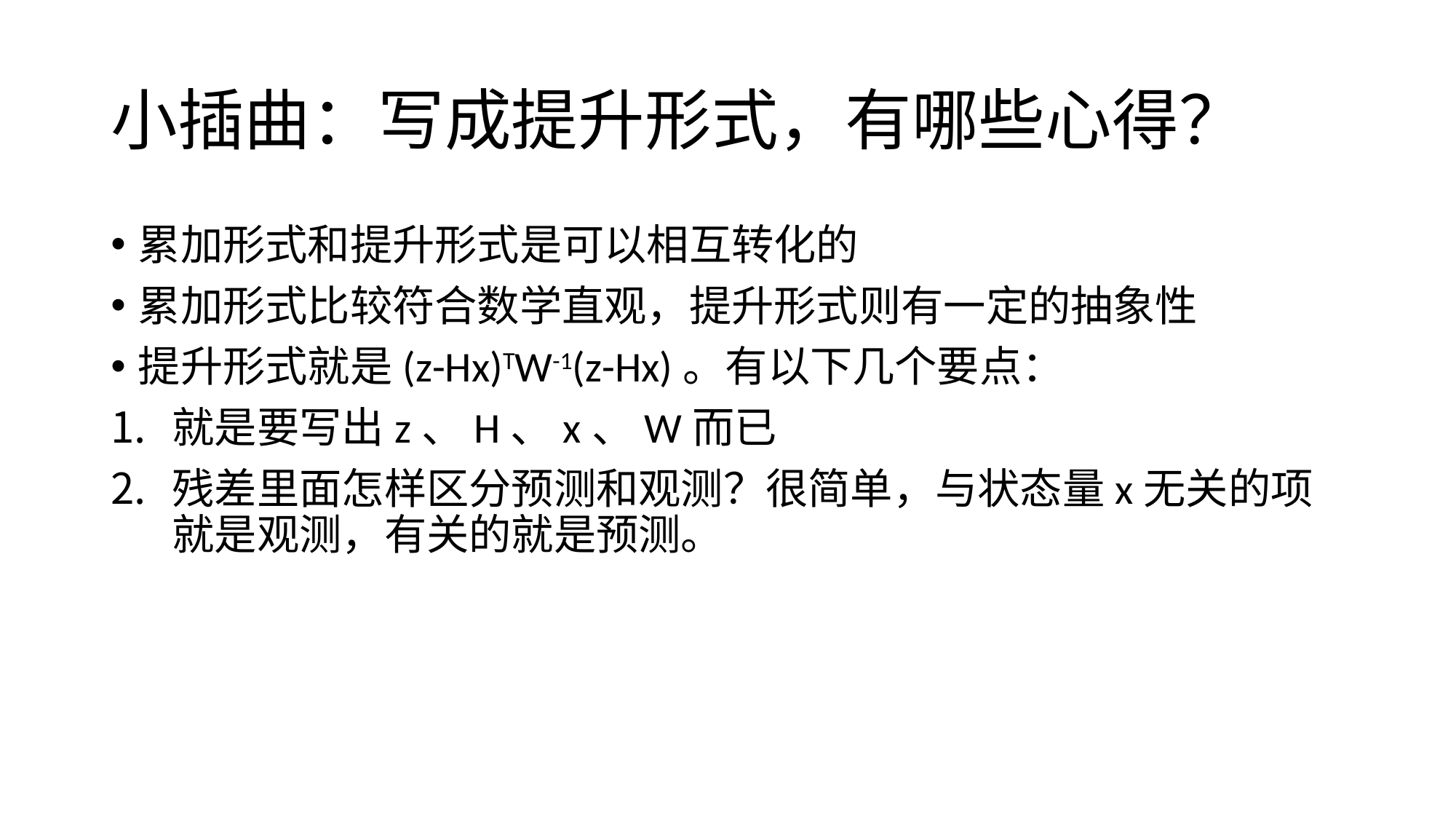

# 小插曲：写成提升形式，有哪些心得？
累加形式和提升形式是可以相互转化的
累加形式比较符合数学直观，提升形式则有一定的抽象性
提升形式就是(z-Hx)TW-1(z-Hx)。有以下几个要点：
就是要写出z、H、x、W而已
残差里面怎样区分预测和观测？很简单，与状态量x无关的项就是观测，有关的就是预测。